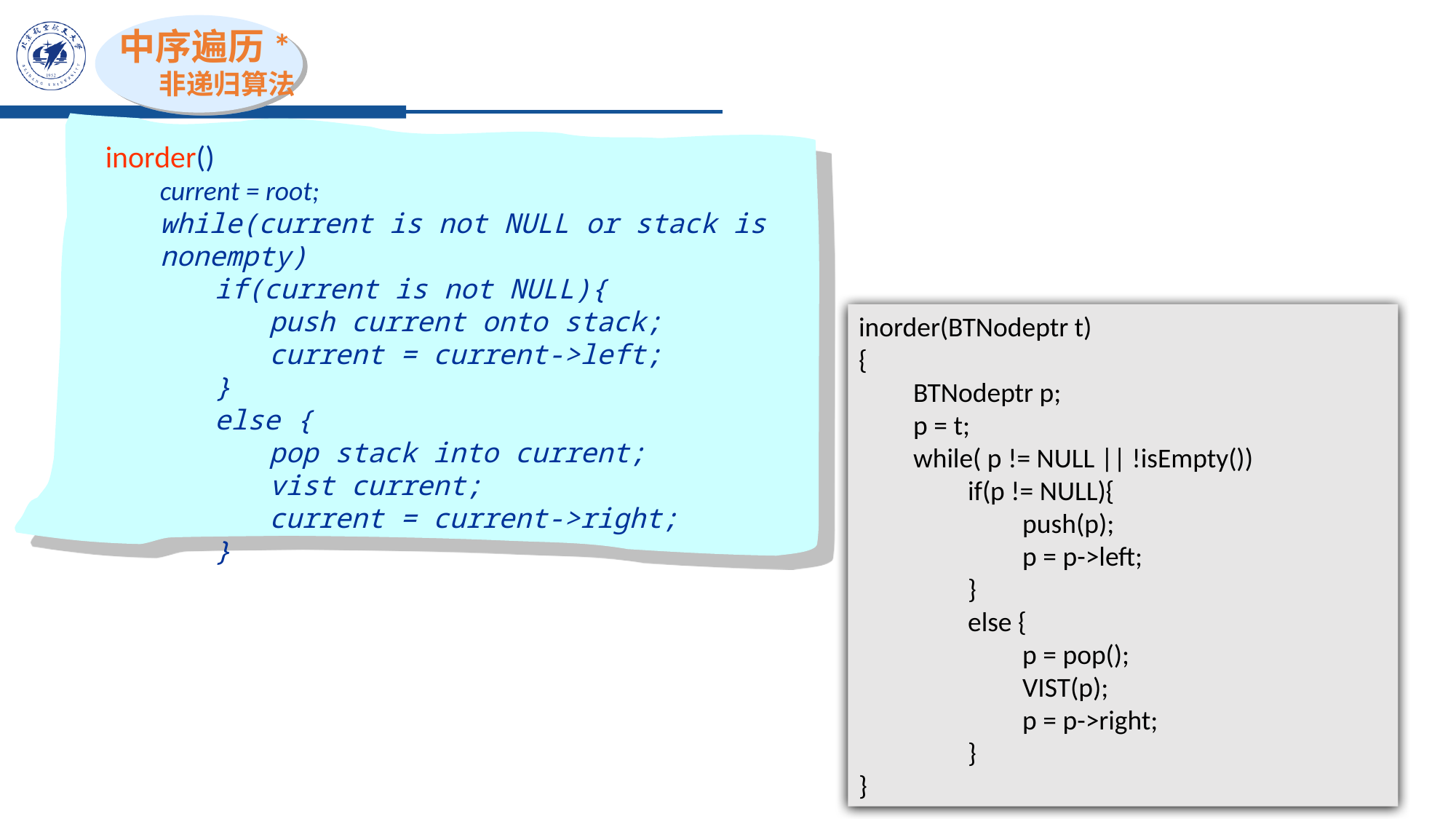

中序遍历*
非递归算法

inorder()
current = root;
while(current is not NULL or stack is nonempty)
if(current is not NULL){
push current onto stack;
current = current->left;
}
else {
pop stack into current;
vist current;
current = current->right;
}
inorder(BTNodeptr t)
{
BTNodeptr p;
p = t;
while( p != NULL || !isEmpty())
if(p != NULL){
push(p);
p = p->left;
}
else {
p = pop();
VIST(p);
p = p->right;
}
}
150